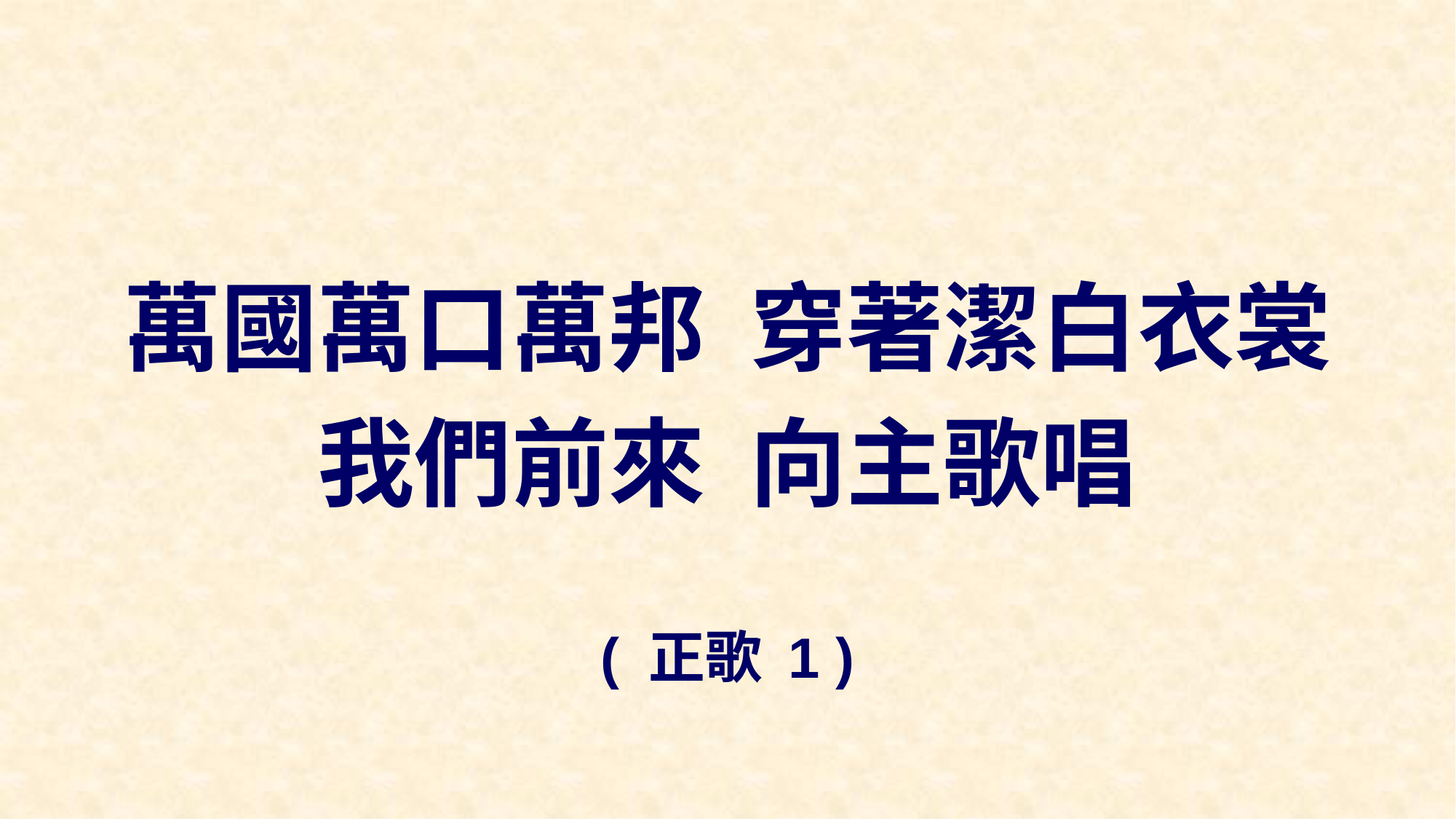

萬國萬口萬邦  穿著潔白衣裳
我們前來  向主歌唱
( 正歌 1 )